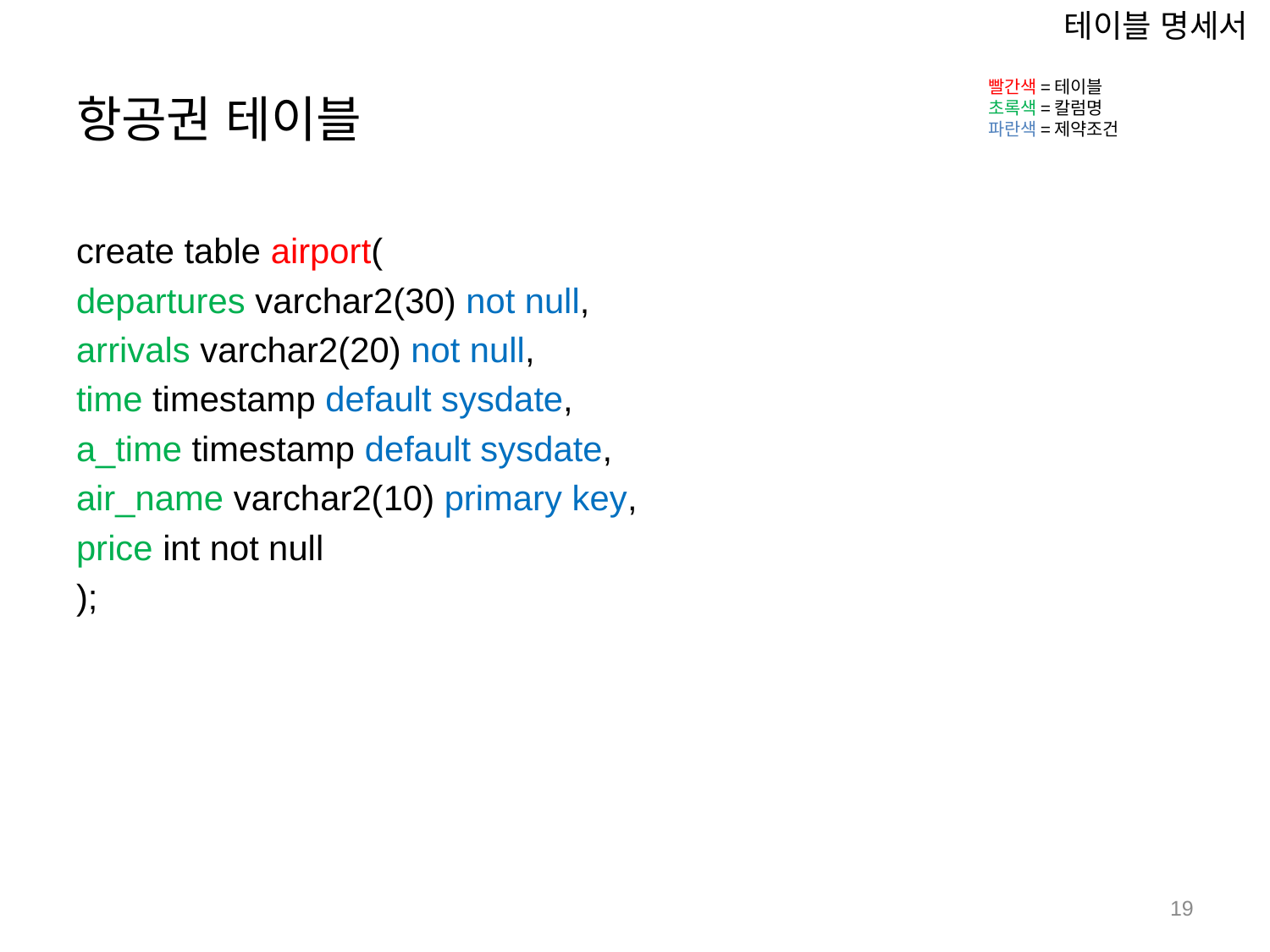

테이블 명세서
# 항공권 테이블
빨간색=테이블
초록색=칼럼명
파란색=제약조건
create table airport(
departures varchar2(30) not null,
arrivals varchar2(20) not null,
time timestamp default sysdate,
a_time timestamp default sysdate,
air_name varchar2(10) primary key,
price int not null
);
19